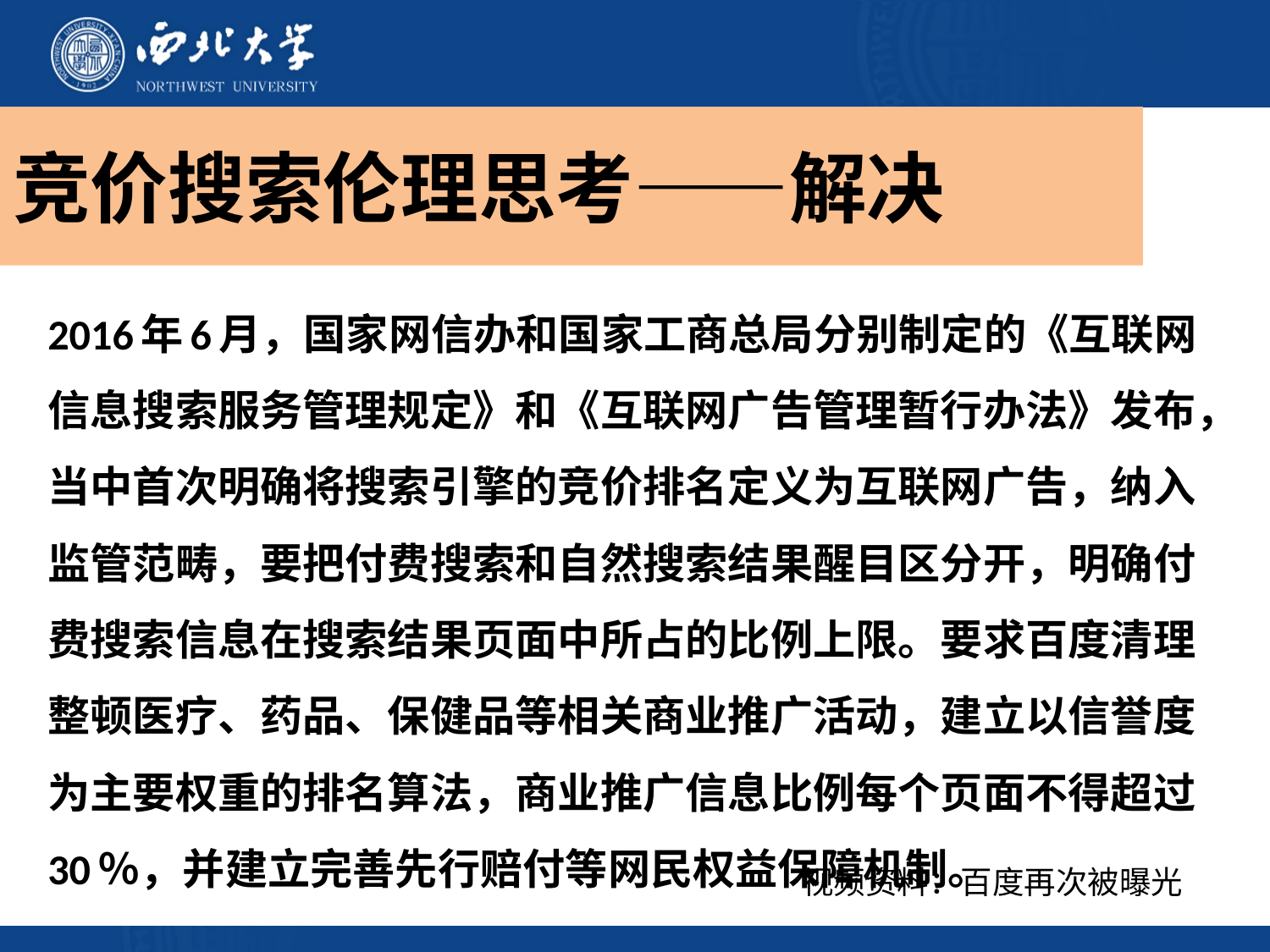

# 竞价搜索伦理思考——解决
2016年6月，国家网信办和国家工商总局分别制定的《互联网信息搜索服务管理规定》和《互联网广告管理暂行办法》发布，当中首次明确将搜索引擎的竞价排名定义为互联网广告，纳入监管范畴，要把付费搜索和自然搜索结果醒目区分开，明确付费搜索信息在搜索结果页面中所占的比例上限。要求百度清理整顿医疗、药品、保健品等相关商业推广活动，建立以信誉度为主要权重的排名算法，商业推广信息比例每个页面不得超过30％，并建立完善先行赔付等网民权益保障机制。
视频资料：百度再次被曝光